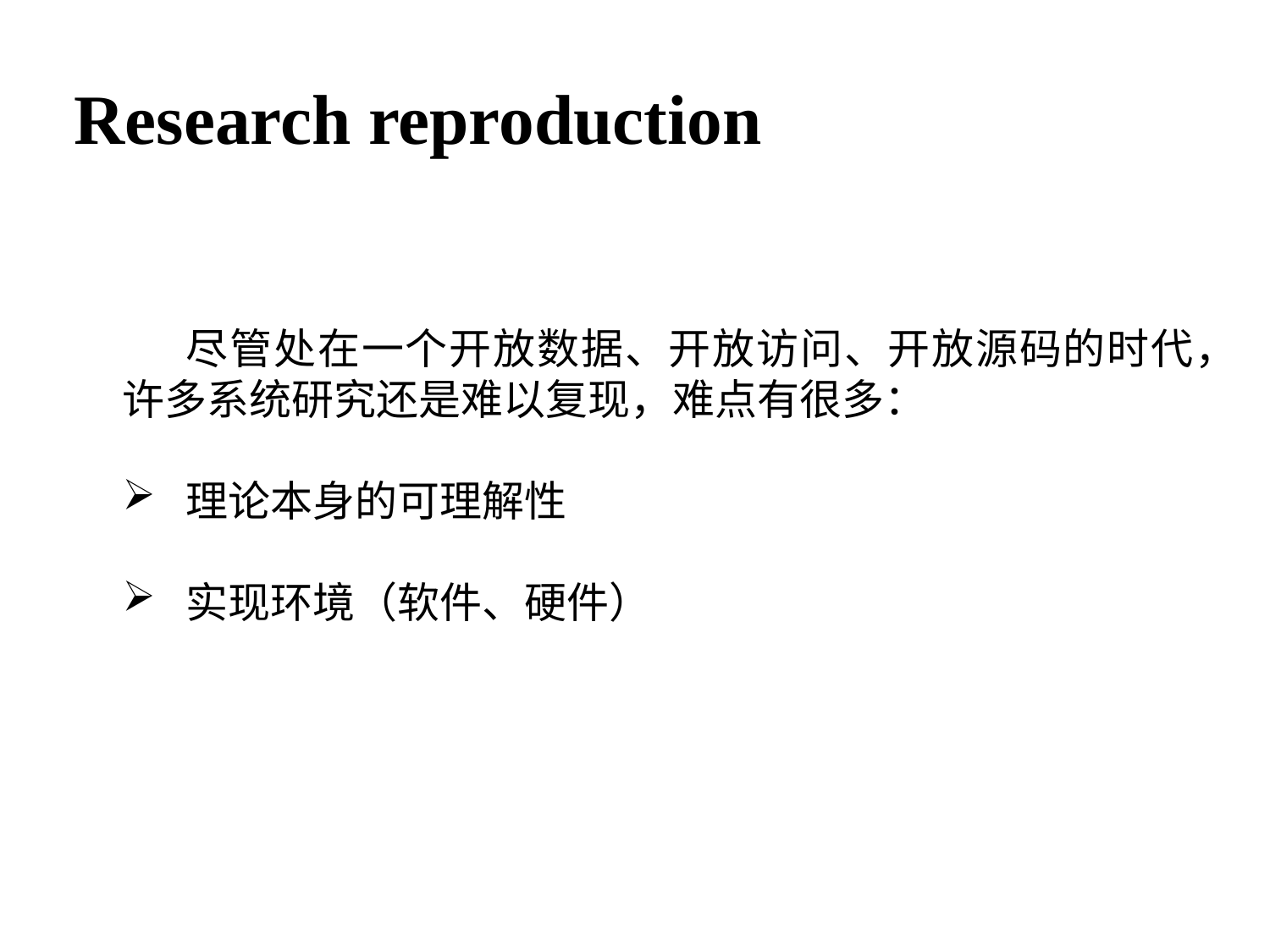

# Research reproduction
尽管处在一个开放数据、开放访问、开放源码的时代，许多系统研究还是难以复现，难点有很多：

理论本身的可理解性

实现环境（软件、硬件）